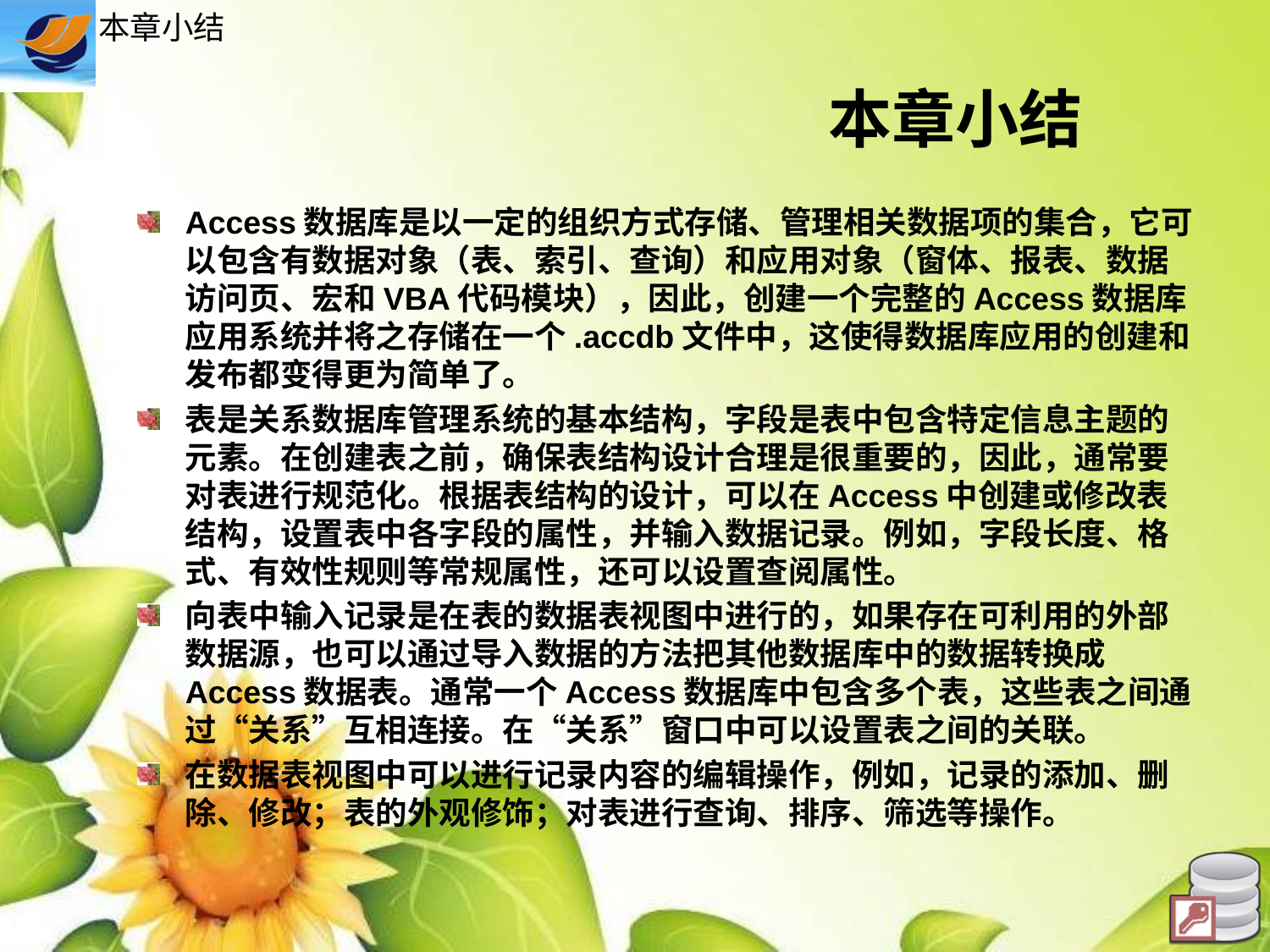

本章小结
# 本章小结
Access数据库是以一定的组织方式存储、管理相关数据项的集合，它可以包含有数据对象（表、索引、查询）和应用对象（窗体、报表、数据访问页、宏和VBA代码模块），因此，创建一个完整的Access数据库应用系统并将之存储在一个.accdb文件中，这使得数据库应用的创建和发布都变得更为简单了。
表是关系数据库管理系统的基本结构，字段是表中包含特定信息主题的元素。在创建表之前，确保表结构设计合理是很重要的，因此，通常要对表进行规范化。根据表结构的设计，可以在Access中创建或修改表结构，设置表中各字段的属性，并输入数据记录。例如，字段长度、格式、有效性规则等常规属性，还可以设置查阅属性。
向表中输入记录是在表的数据表视图中进行的，如果存在可利用的外部数据源，也可以通过导入数据的方法把其他数据库中的数据转换成Access数据表。通常一个Access数据库中包含多个表，这些表之间通过“关系”互相连接。在“关系”窗口中可以设置表之间的关联。
在数据表视图中可以进行记录内容的编辑操作，例如，记录的添加、删除、修改；表的外观修饰；对表进行查询、排序、筛选等操作。